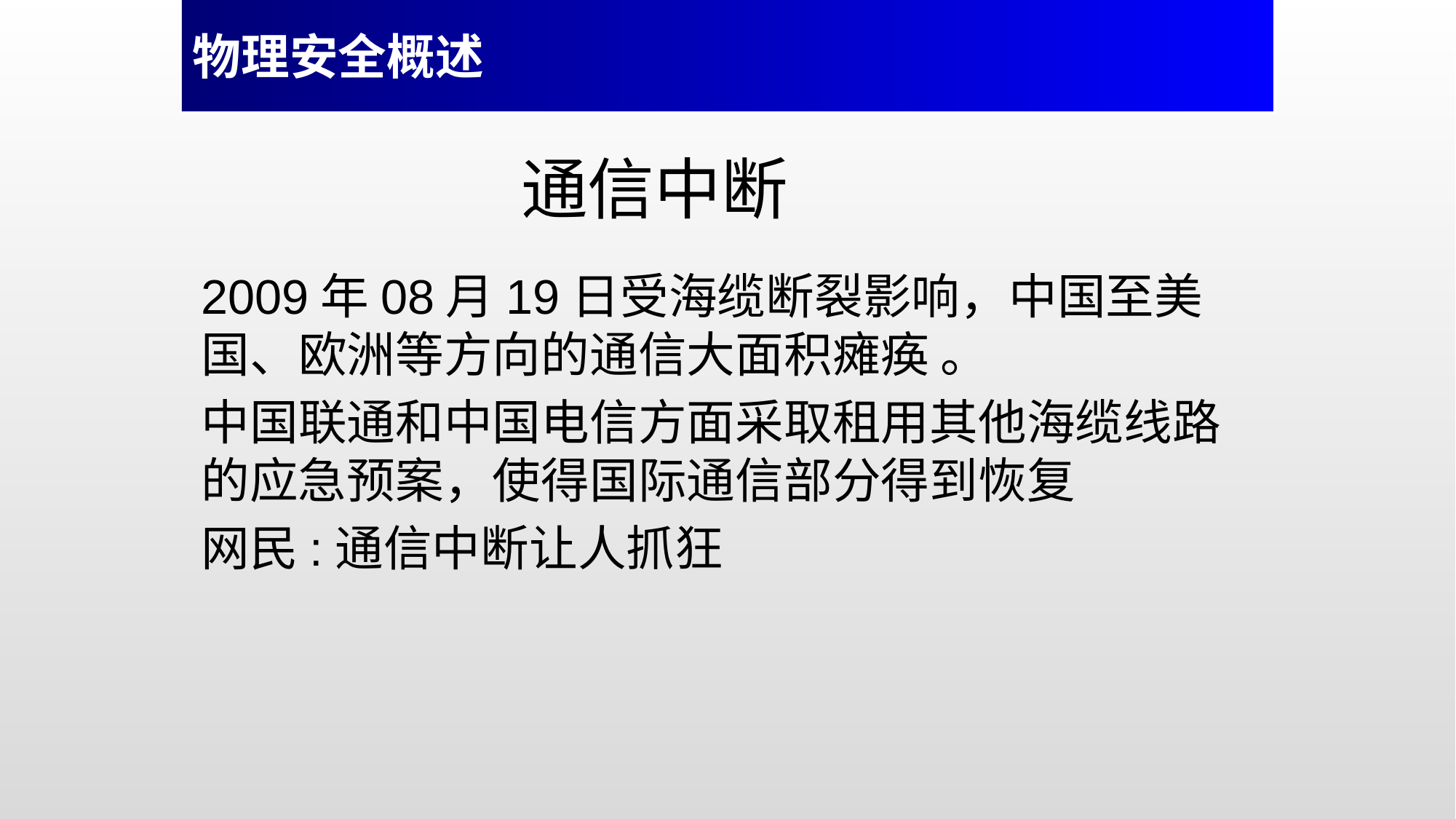

物理安全概述
通信中断
2009年08月19日受海缆断裂影响，中国至美国、欧洲等方向的通信大面积瘫痪 。
中国联通和中国电信方面采取租用其他海缆线路的应急预案，使得国际通信部分得到恢复
网民:通信中断让人抓狂